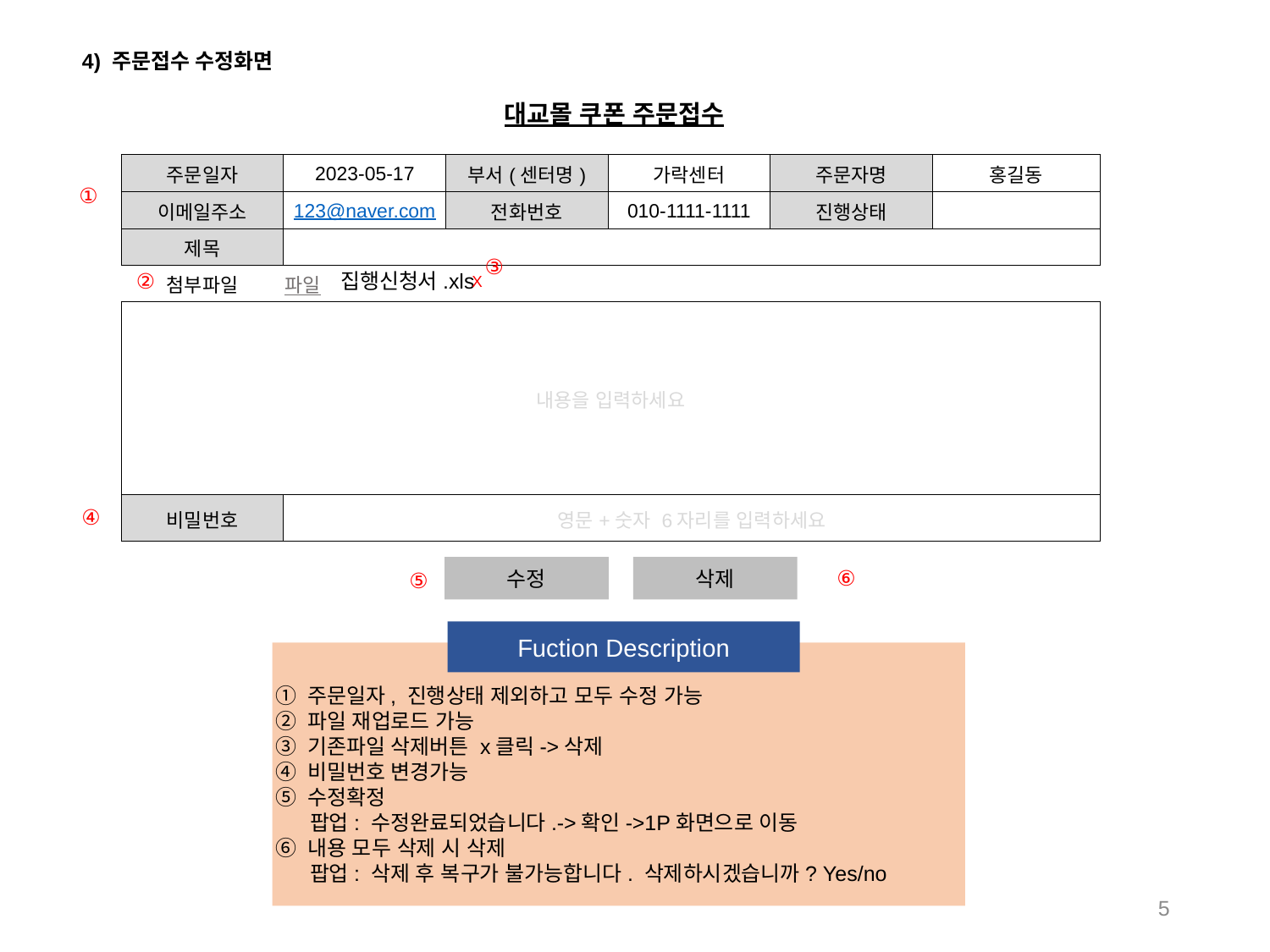

4) 주문접수 수정화면
대교몰 쿠폰 주문접수
| 주문일자 | 2023-05-17 | 부서(센터명) | 가락센터 | 주문자명 | 홍길동 |
| --- | --- | --- | --- | --- | --- |
| 이메일주소 | 123@naver.com | 전화번호 | 010-1111-1111 | 진행상태 |  |
| 제목 |  |  |  |  |  |
| 첨부파일 | 파일 |  |  |  |  |
| 내용을 입력하세요 |  |  |  |  |  |
| 비밀번호 | 영문+숫자 6자리를 입력하세요 |  |  |  |  |
①
③
②
집행신청서.xls
X
④
수정
삭제
⑥
⑤
Fuction Description

① 주문일자, 진행상태 제외하고 모두 수정 가능
② 파일 재업로드 가능
③ 기존파일 삭제버튼 x클릭->삭제
④ 비밀번호 변경가능
⑤ 수정확정
     팝업: 수정완료되었습니다.->확인->1P화면으로 이동
⑥ 내용 모두 삭제 시 삭제
     팝업: 삭제 후 복구가 불가능합니다. 삭제하시겠습니까? Yes/no
5